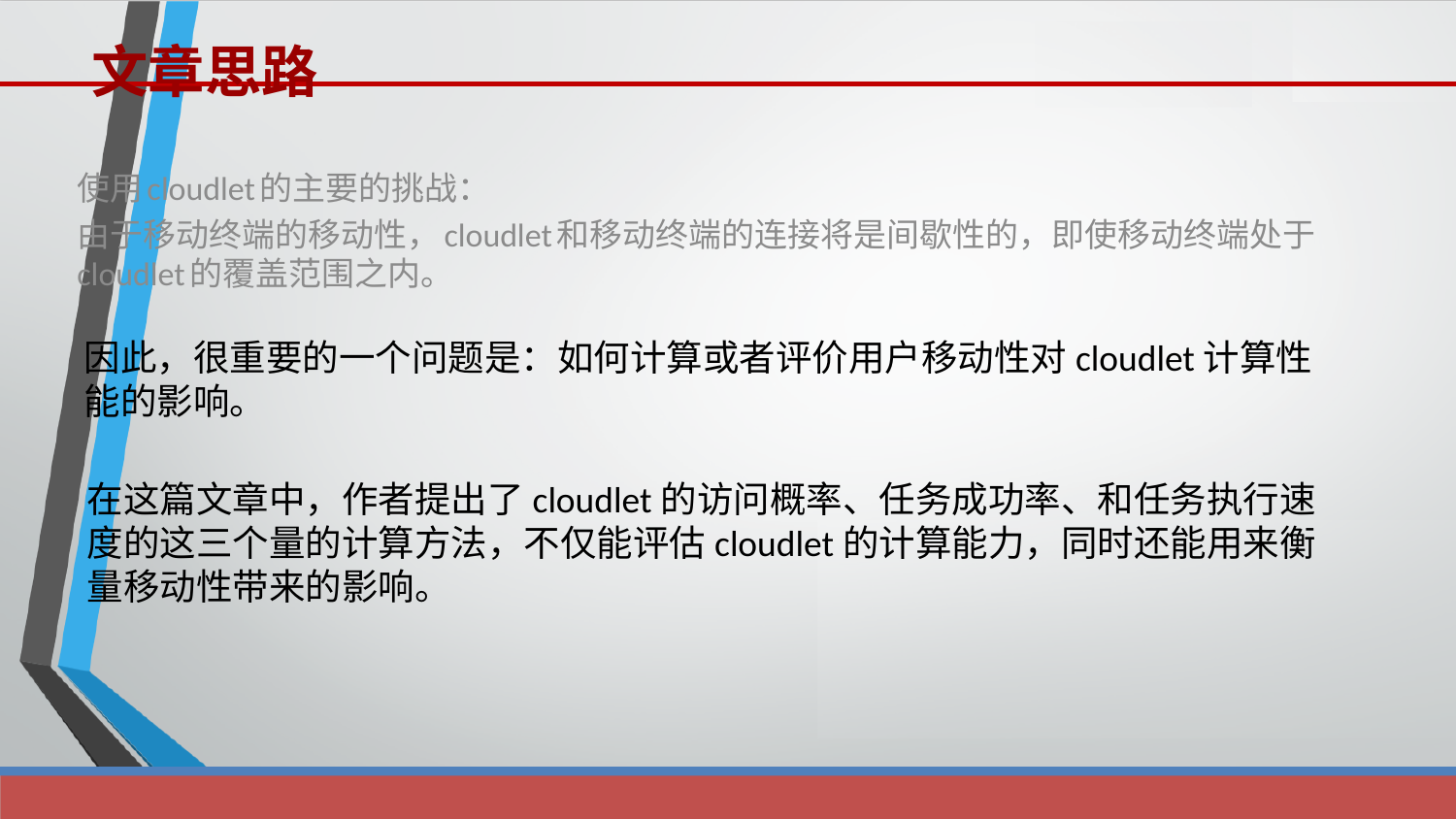

文章思路

使用cloudlet的主要的挑战：
由于移动终端的移动性，cloudlet和移动终端的连接将是间歇性的，即使移动终端处于cloudlet的覆盖范围之内。

因此，很重要的一个问题是：如何计算或者评价用户移动性对cloudlet计算性能的影响。
在这篇文章中，作者提出了cloudlet的访问概率、任务成功率、和任务执行速度的这三个量的计算方法，不仅能评估cloudlet的计算能力，同时还能用来衡量移动性带来的影响。